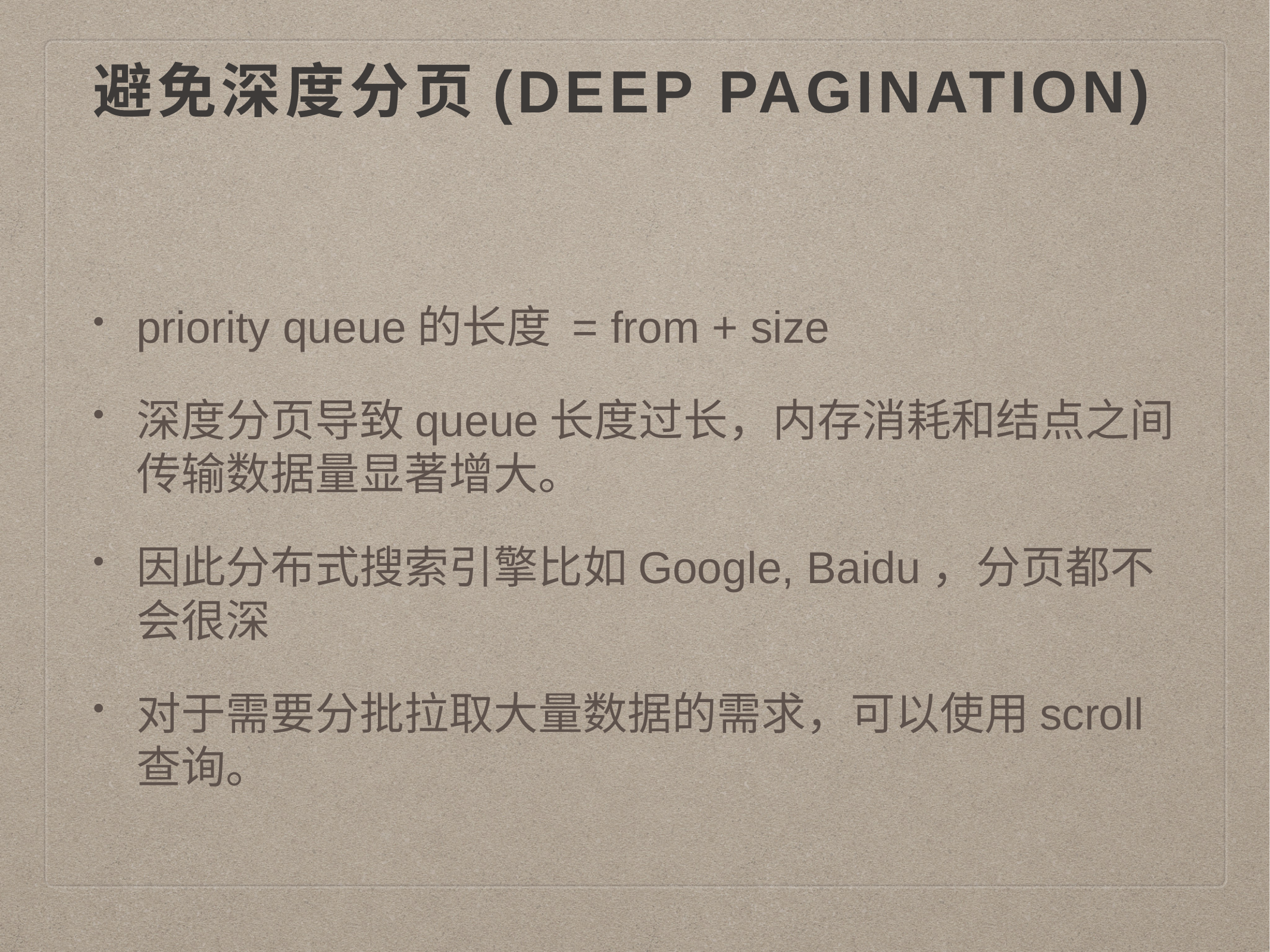

# 避免深度分页(Deep Pagination)
priority queue的长度 = from + size
深度分页导致queue长度过长，内存消耗和结点之间传输数据量显著增大。
因此分布式搜索引擎比如Google, Baidu，分页都不会很深
对于需要分批拉取大量数据的需求，可以使用scroll查询。
21